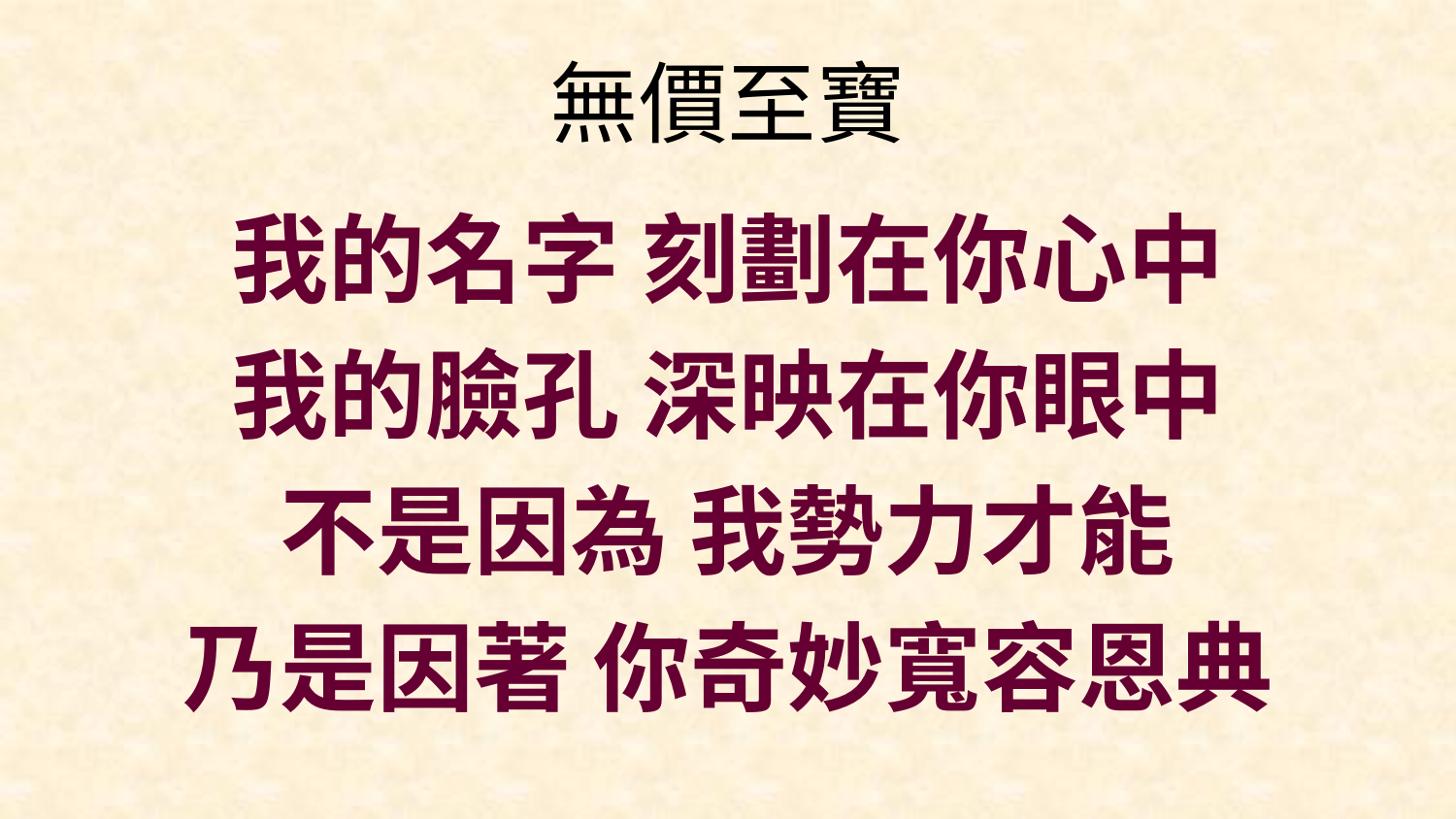

# 無價至寶
我的名字 刻劃在你心中
我的臉孔 深映在你眼中
不是因為 我勢力才能
乃是因著 你奇妙寬容恩典